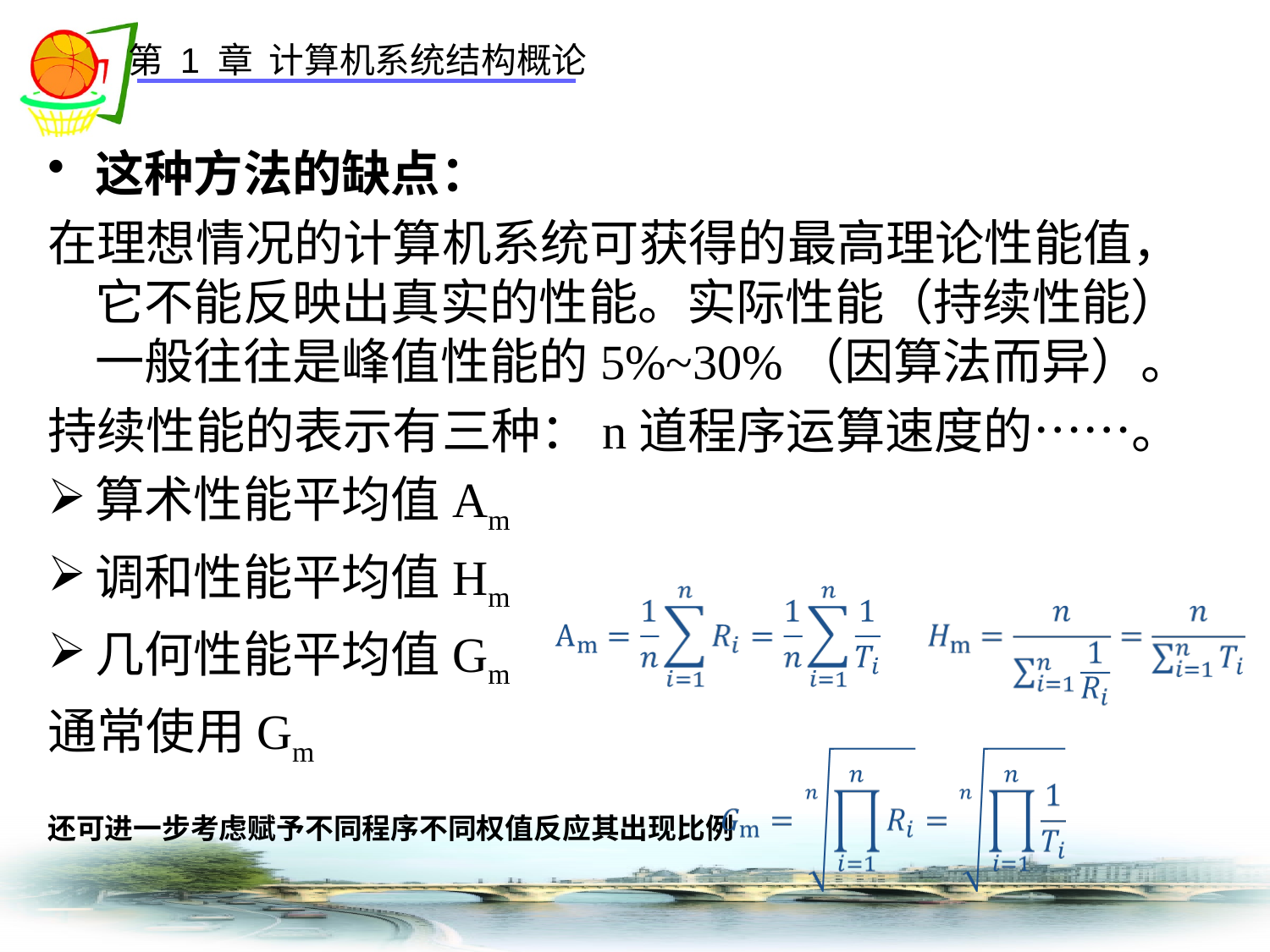

这种方法的缺点：
在理想情况的计算机系统可获得的最高理论性能值，它不能反映出真实的性能。实际性能（持续性能）一般往往是峰值性能的5%~30%（因算法而异）。
持续性能的表示有三种：n道程序运算速度的……。
算术性能平均值Am
调和性能平均值Hm
几何性能平均值Gm
通常使用Gm
还可进一步考虑赋予不同程序不同权值反应其出现比例